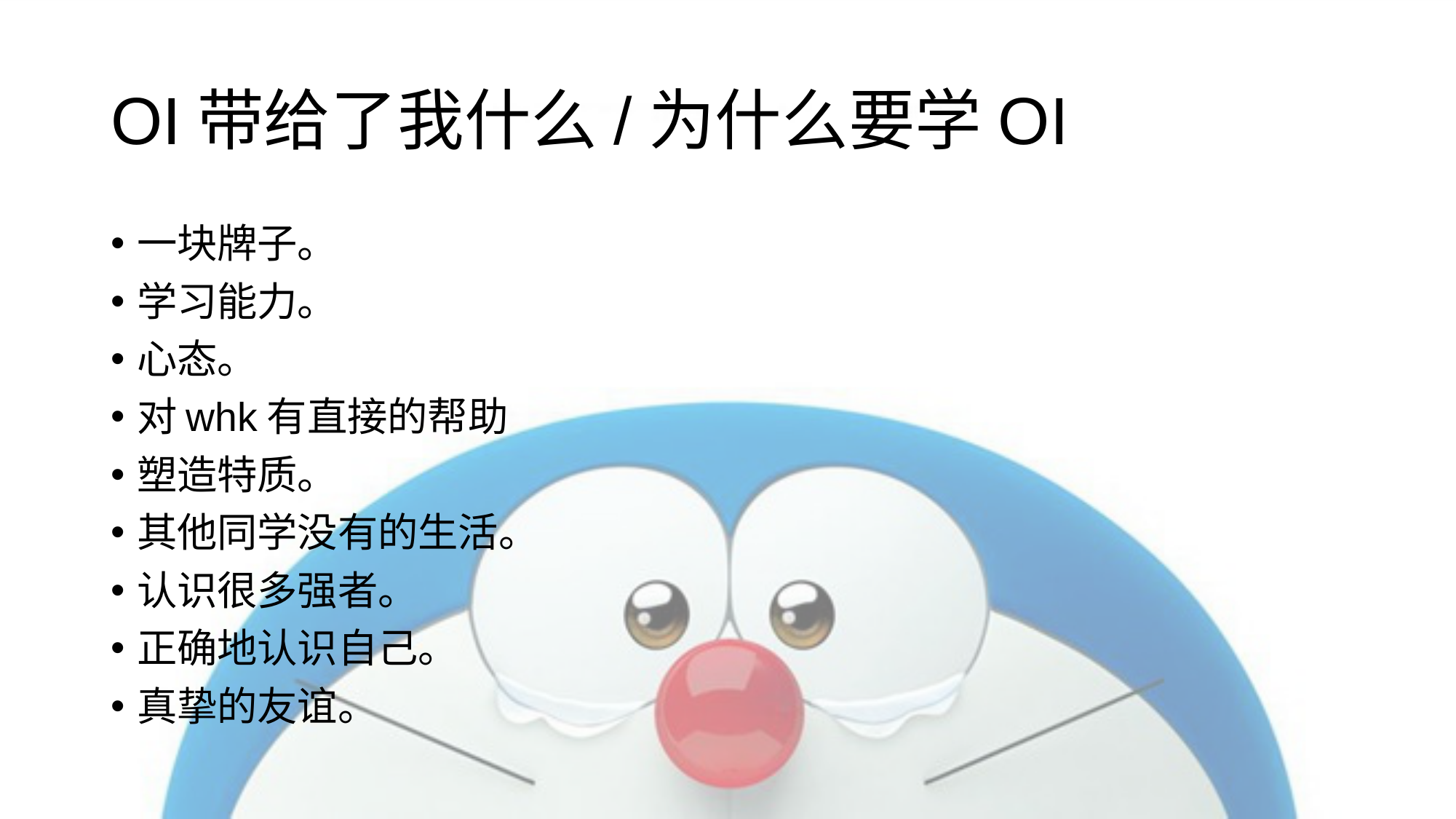

# OI带给了我什么/为什么要学OI
一块牌子。
学习能力。
心态。
对whk有直接的帮助
塑造特质。
其他同学没有的生活。
认识很多强者。
正确地认识自己。
真挚的友谊。